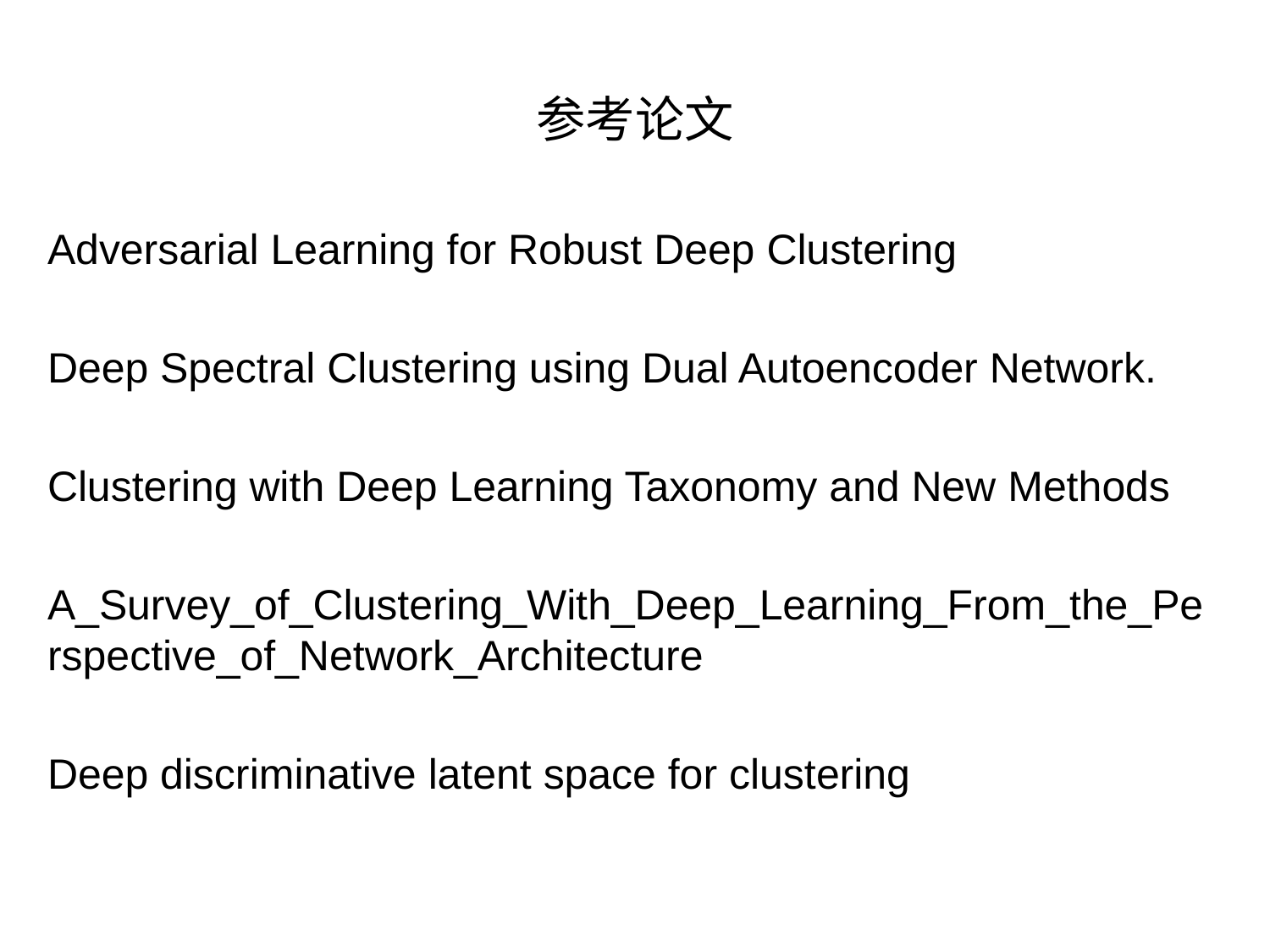

# 参考论文
Adversarial Learning for Robust Deep Clustering

Deep Spectral Clustering using Dual Autoencoder Network.

Clustering with Deep Learning Taxonomy and New Methods

A_Survey_of_Clustering_With_Deep_Learning_From_the_Perspective_of_Network_Architecture

Deep discriminative latent space for clustering